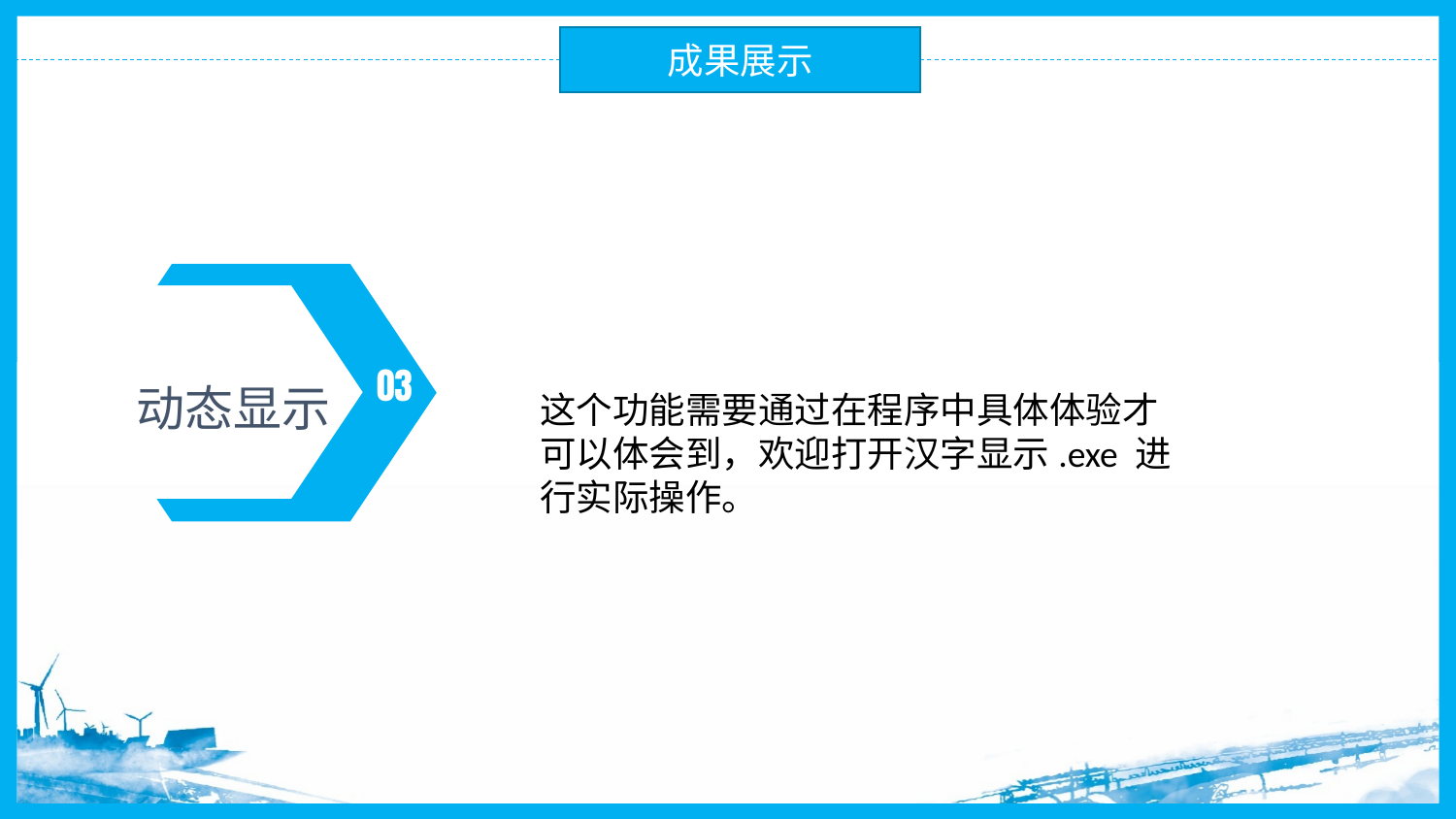

成果展示

动态显示
03
这个功能需要通过在程序中具体体验才可以体会到，欢迎打开汉字显示.exe 进行实际操作。